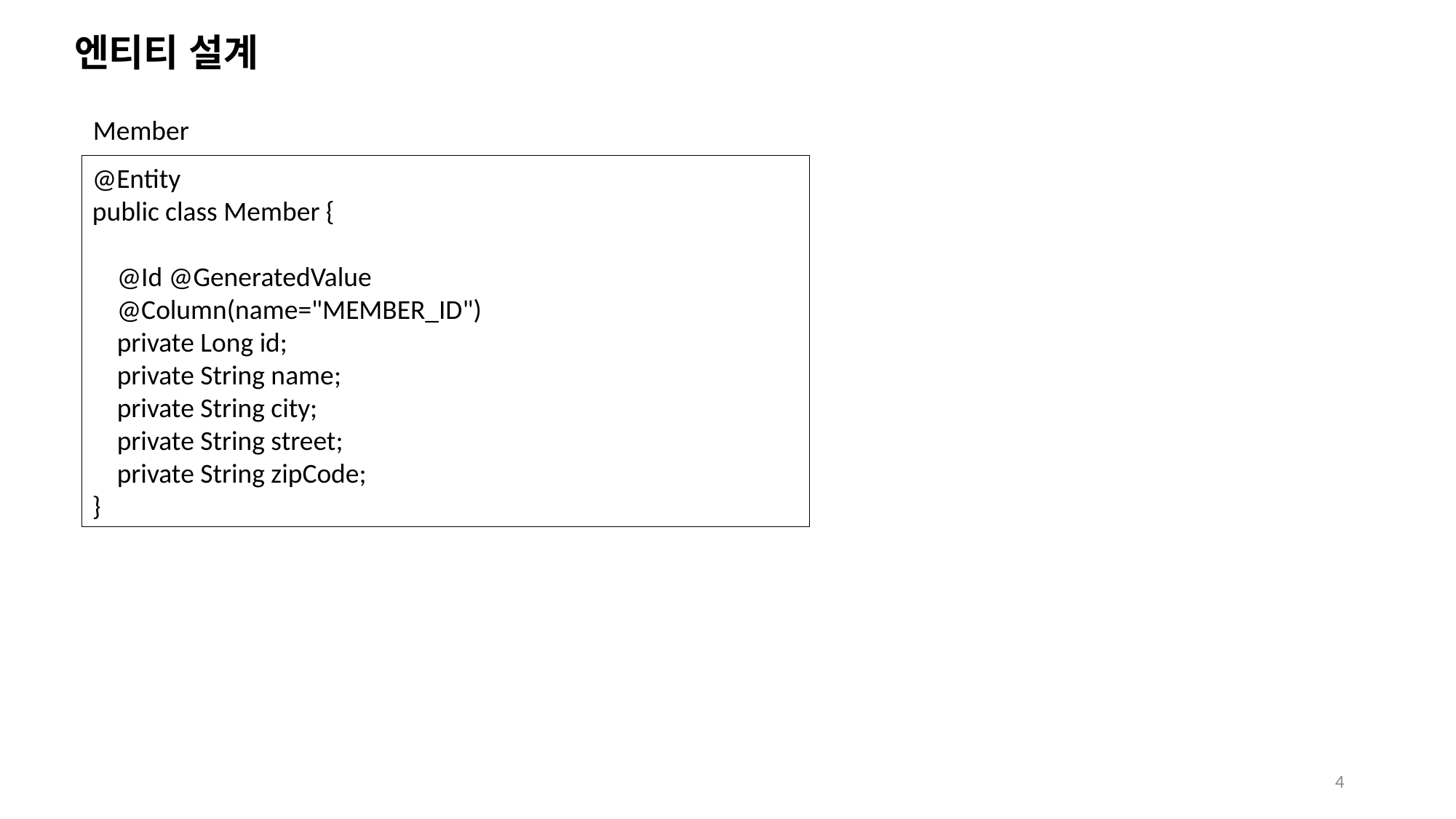

# 엔티티 설계
Member
@Entity
public class Member {

    @Id @GeneratedValue
    @Column(name="MEMBER_ID")
    private Long id;
    private String name;
    private String city;
    private String street;
    private String zipCode;
}
4